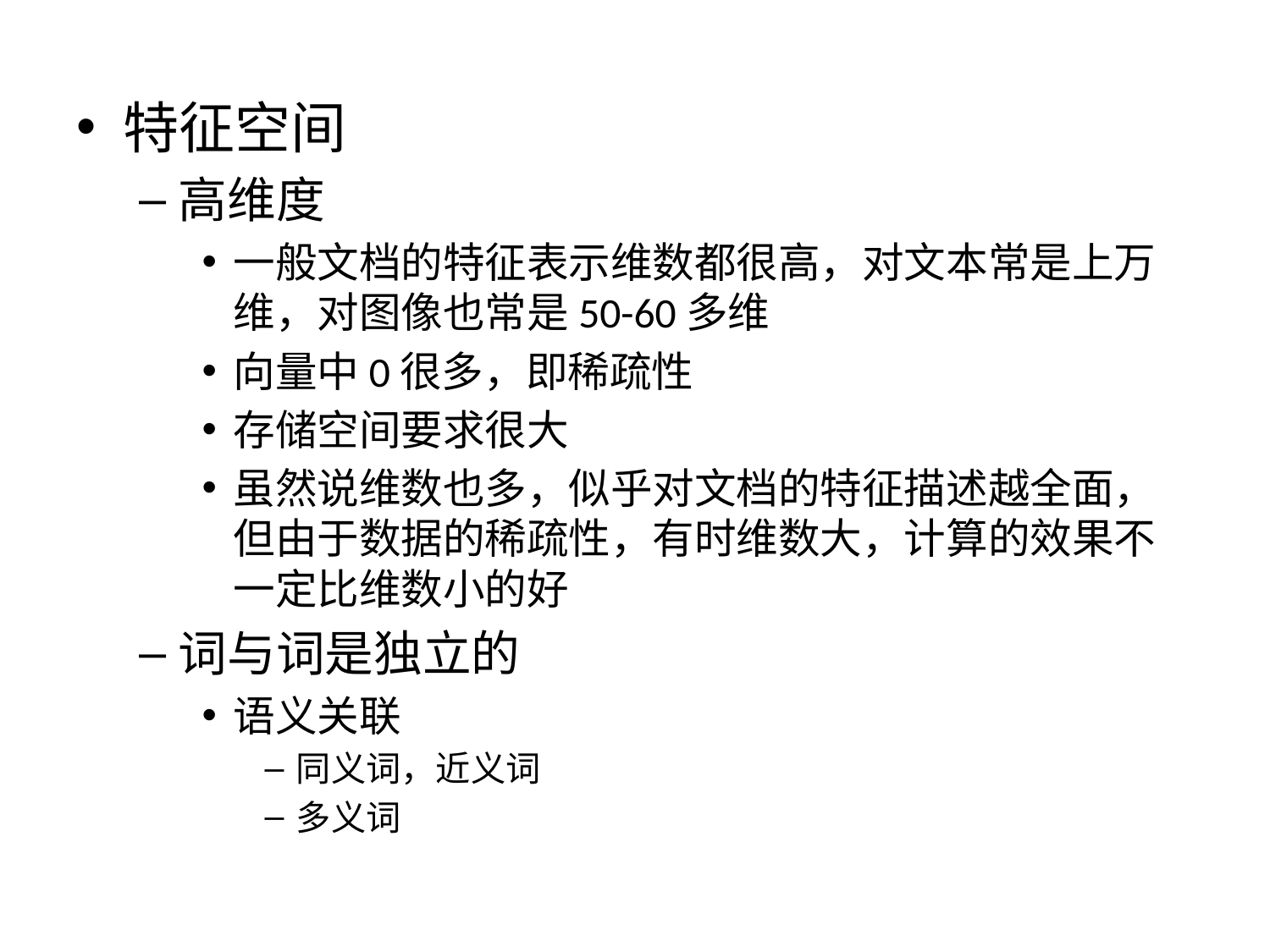

#
特征空间
高维度
一般文档的特征表示维数都很高，对文本常是上万维，对图像也常是50-60多维
向量中0很多，即稀疏性
存储空间要求很大
虽然说维数也多，似乎对文档的特征描述越全面，但由于数据的稀疏性，有时维数大，计算的效果不一定比维数小的好
词与词是独立的
语义关联
同义词，近义词
多义词